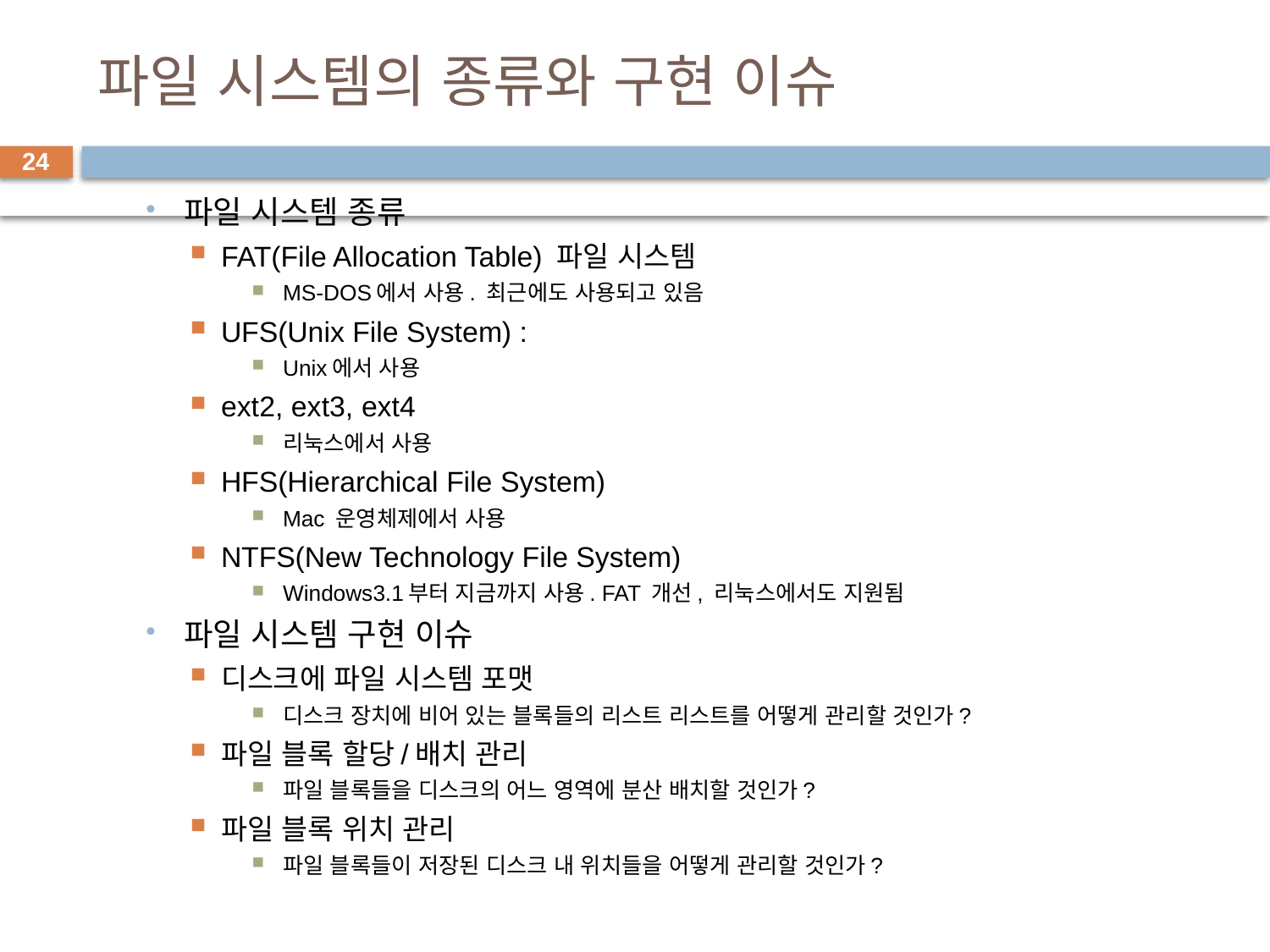

# 파일 시스템의 종류와 구현 이슈
24
파일 시스템 종류
FAT(File Allocation Table) 파일 시스템
MS-DOS에서 사용. 최근에도 사용되고 있음
UFS(Unix File System) :
Unix에서 사용
ext2, ext3, ext4
리눅스에서 사용
HFS(Hierarchical File System)
Mac 운영체제에서 사용
NTFS(New Technology File System)
Windows3.1부터 지금까지 사용. FAT 개선, 리눅스에서도 지원됨
파일 시스템 구현 이슈
디스크에 파일 시스템 포맷
디스크 장치에 비어 있는 블록들의 리스트 리스트를 어떻게 관리할 것인가?
파일 블록 할당/배치 관리
파일 블록들을 디스크의 어느 영역에 분산 배치할 것인가?
파일 블록 위치 관리
파일 블록들이 저장된 디스크 내 위치들을 어떻게 관리할 것인가?